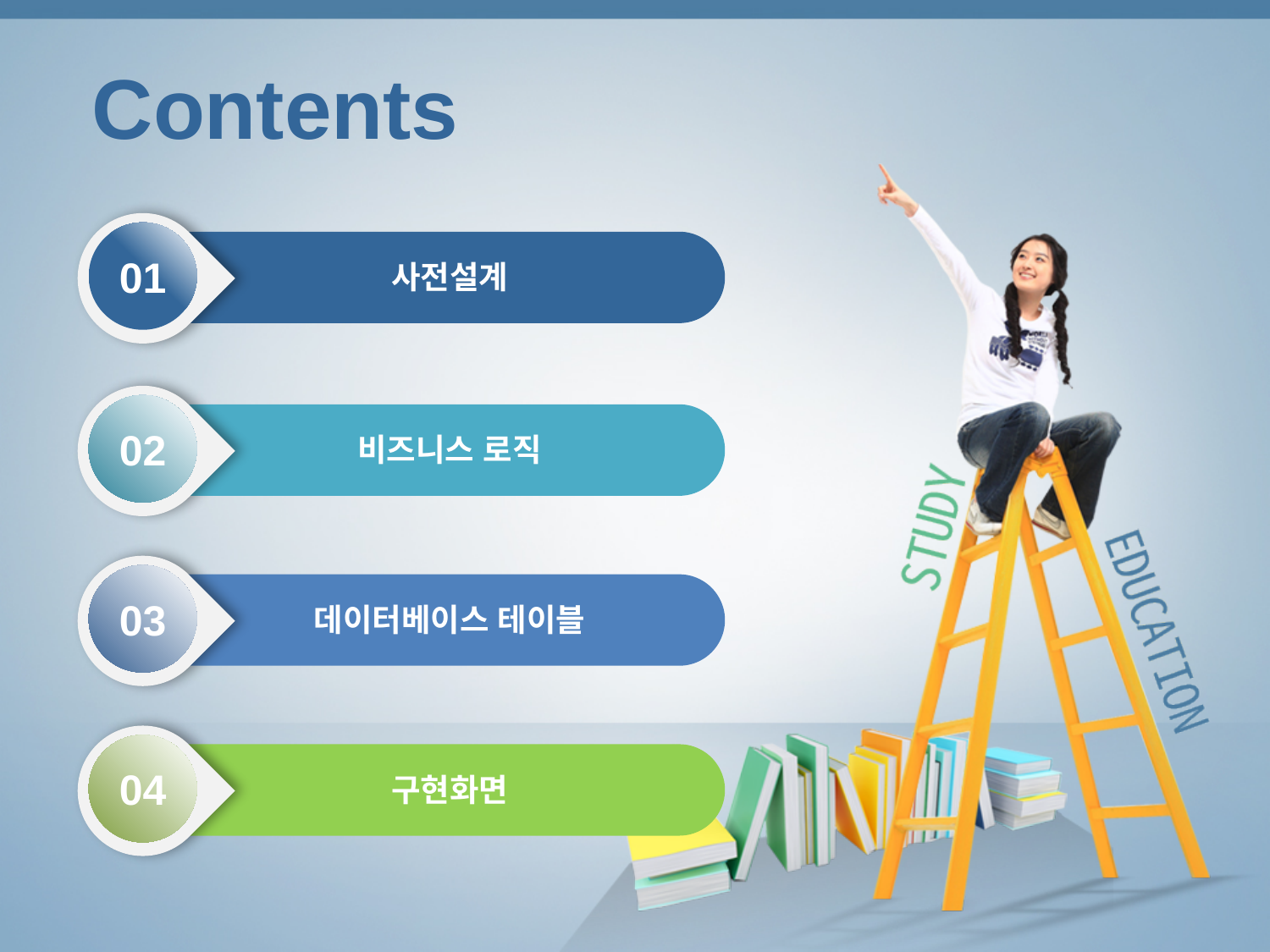

# Contents

01

사전설계

02

비즈니스 로직

03

데이터베이스 테이블

04

구현화면